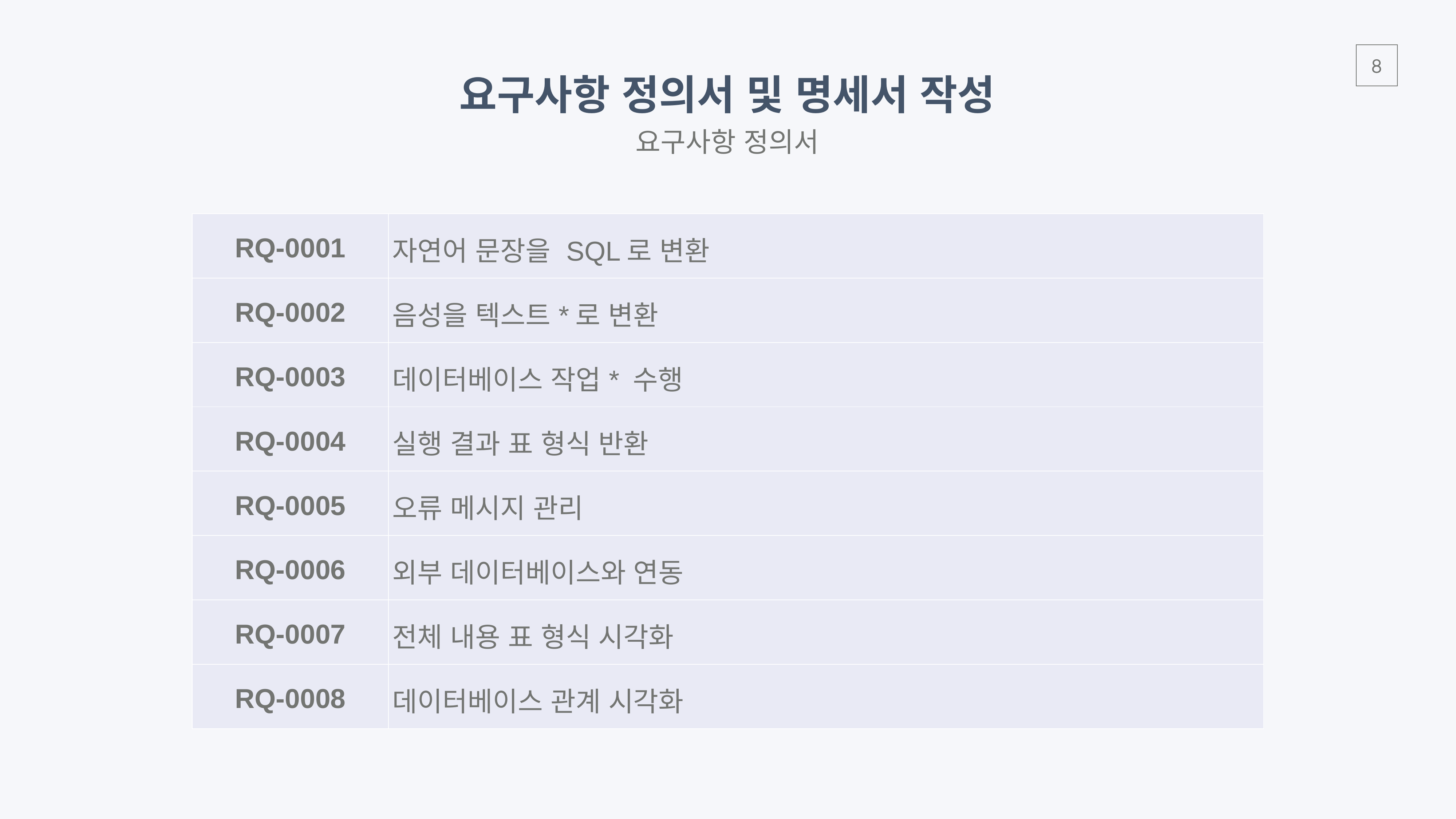

요구사항 정의서 및 명세서 작성
요구사항 정의서
| RQ-0001 | 자연어 문장을 SQL로 변환 |
| --- | --- |
| RQ-0002 | 음성을 텍스트\*로 변환 |
| RQ-0003 | 데이터베이스 작업\* 수행 |
| RQ-0004 | 실행 결과 표 형식 반환 |
| RQ-0005 | 오류 메시지 관리 |
| RQ-0006 | 외부 데이터베이스와 연동 |
| RQ-0007 | 전체 내용 표 형식 시각화 |
| RQ-0008 | 데이터베이스 관계 시각화 |